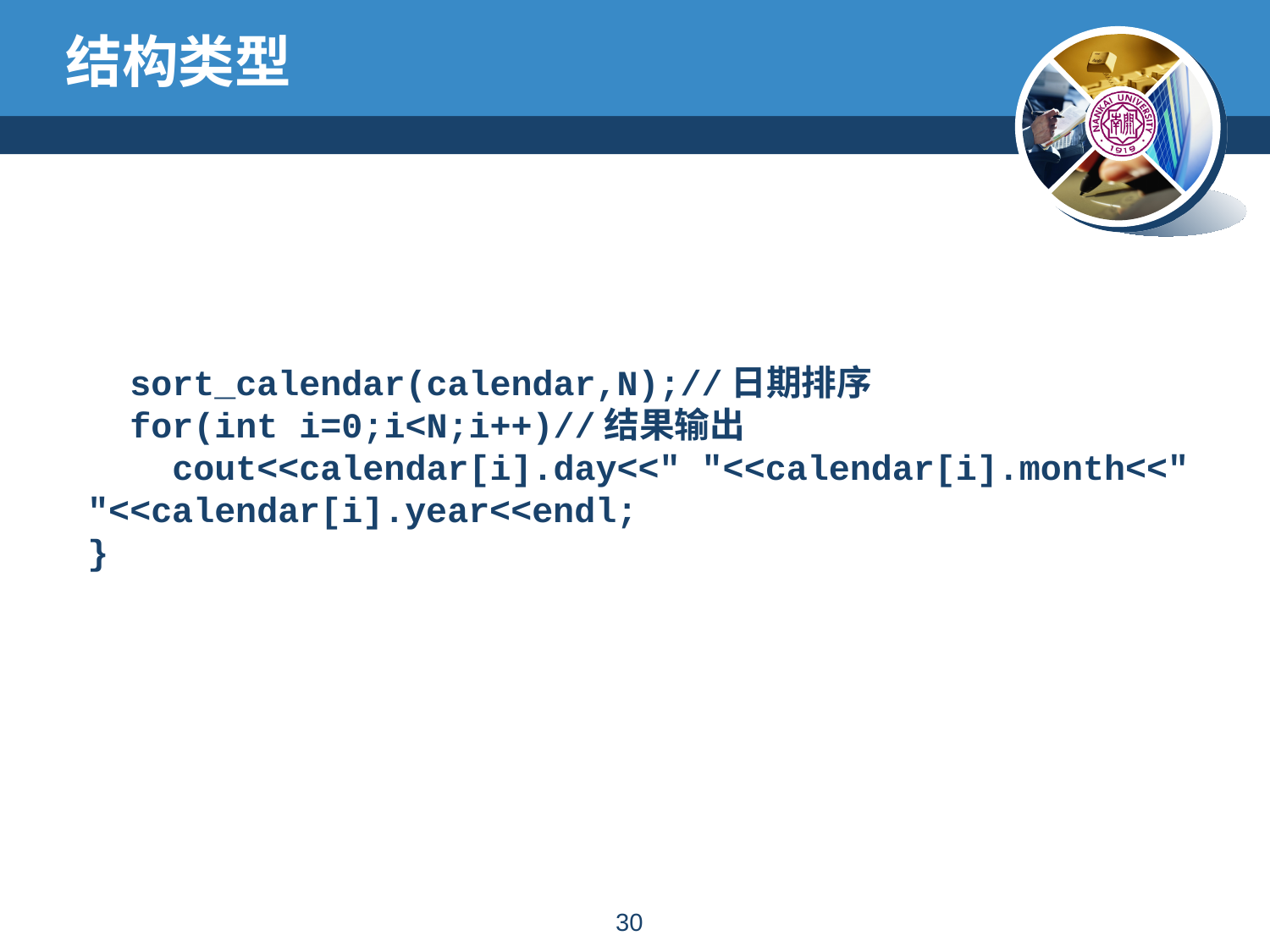

# 结构类型
  sort_calendar(calendar,N);//日期排序
  for(int i=0;i<N;i++)//结果输出
    cout<<calendar[i].day<<" "<<calendar[i].month<<" "<<calendar[i].year<<endl;
}
30